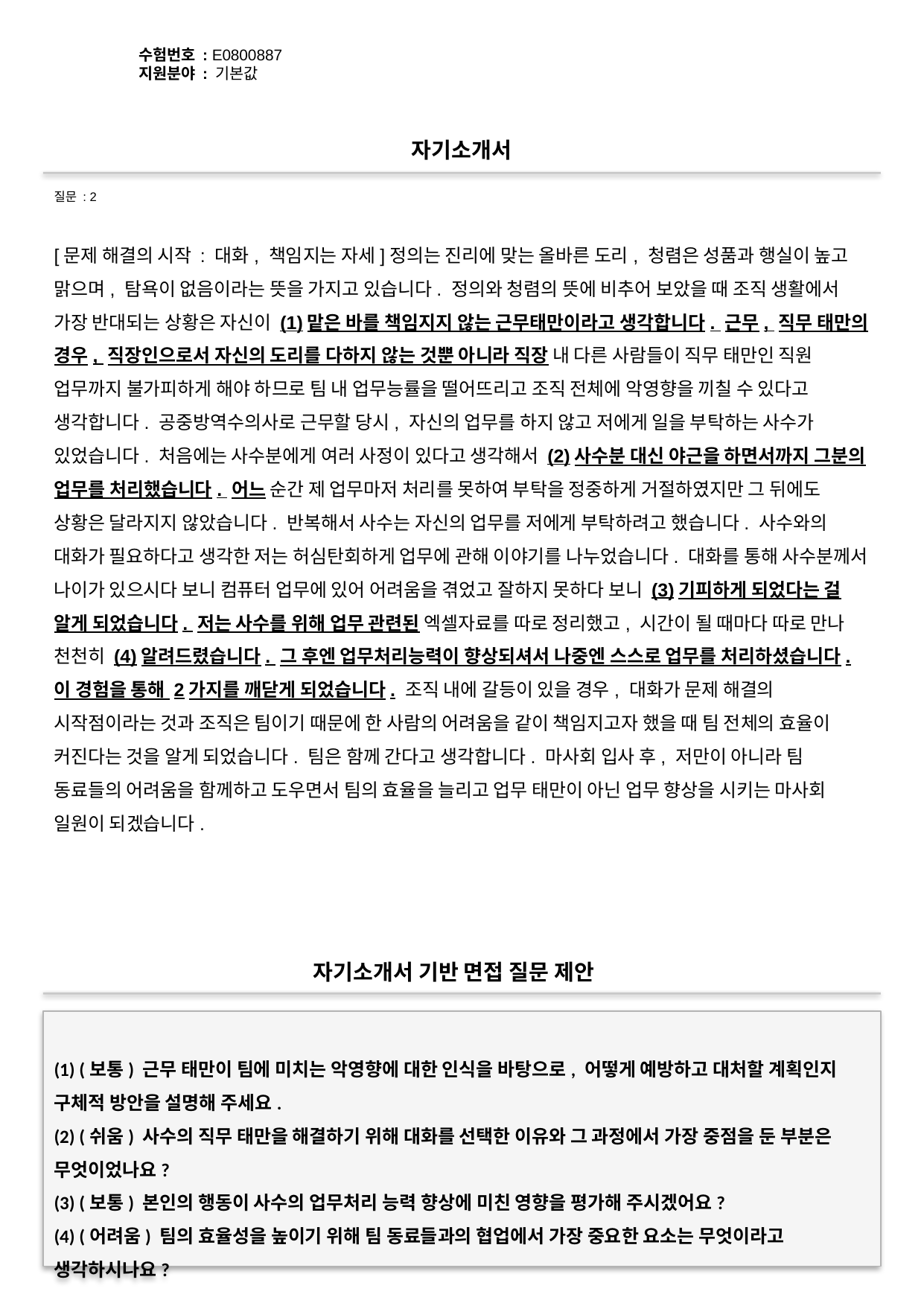

수험번호 : E0800887
지원분야 : 기본값
#

자기소개서

질문 : 2

[문제 해결의 시작 : 대화, 책임지는 자세]정의는 진리에 맞는 올바른 도리, 청렴은 성품과 행실이 높고 맑으며, 탐욕이 없음이라는 뜻을 가지고 있습니다. 정의와 청렴의 뜻에 비추어 보았을 때 조직 생활에서 가장 반대되는 상황은 자신이 (1)맡은 바를 책임지지 않는 근무태만이라고 생각합니다. 근무, 직무 태만의 경우, 직장인으로서 자신의 도리를 다하지 않는 것뿐 아니라 직장 내 다른 사람들이 직무 태만인 직원 업무까지 불가피하게 해야 하므로 팀 내 업무능률을 떨어뜨리고 조직 전체에 악영향을 끼칠 수 있다고 생각합니다. 공중방역수의사로 근무할 당시, 자신의 업무를 하지 않고 저에게 일을 부탁하는 사수가 있었습니다. 처음에는 사수분에게 여러 사정이 있다고 생각해서 (2)사수분 대신 야근을 하면서까지 그분의 업무를 처리했습니다. 어느 순간 제 업무마저 처리를 못하여 부탁을 정중하게 거절하였지만 그 뒤에도 상황은 달라지지 않았습니다. 반복해서 사수는 자신의 업무를 저에게 부탁하려고 했습니다. 사수와의 대화가 필요하다고 생각한 저는 허심탄회하게 업무에 관해 이야기를 나누었습니다. 대화를 통해 사수분께서 나이가 있으시다 보니 컴퓨터 업무에 있어 어려움을 겪었고 잘하지 못하다 보니 (3)기피하게 되었다는 걸 알게 되었습니다. 저는 사수를 위해 업무 관련된 엑셀자료를 따로 정리했고, 시간이 될 때마다 따로 만나 천천히 (4)알려드렸습니다. 그 후엔 업무처리능력이 향상되셔서 나중엔 스스로 업무를 처리하셨습니다. 이 경험을 통해 2가지를 깨닫게 되었습니다. 조직 내에 갈등이 있을 경우, 대화가 문제 해결의 시작점이라는 것과 조직은 팀이기 때문에 한 사람의 어려움을 같이 책임지고자 했을 때 팀 전체의 효율이 커진다는 것을 알게 되었습니다. 팀은 함께 간다고 생각합니다. 마사회 입사 후, 저만이 아니라 팀 동료들의 어려움을 함께하고 도우면서 팀의 효율을 늘리고 업무 태만이 아닌 업무 향상을 시키는 마사회 일원이 되겠습니다.

자기소개서 기반 면접 질문 제안

(1) (보통) 근무 태만이 팀에 미치는 악영향에 대한 인식을 바탕으로, 어떻게 예방하고 대처할 계획인지 구체적 방안을 설명해 주세요.
(2) (쉬움) 사수의 직무 태만을 해결하기 위해 대화를 선택한 이유와 그 과정에서 가장 중점을 둔 부분은 무엇이었나요?
(3) (보통) 본인의 행동이 사수의 업무처리 능력 향상에 미친 영향을 평가해 주시겠어요?
(4) (어려움) 팀의 효율성을 높이기 위해 팀 동료들과의 협업에서 가장 중요한 요소는 무엇이라고 생각하시나요?